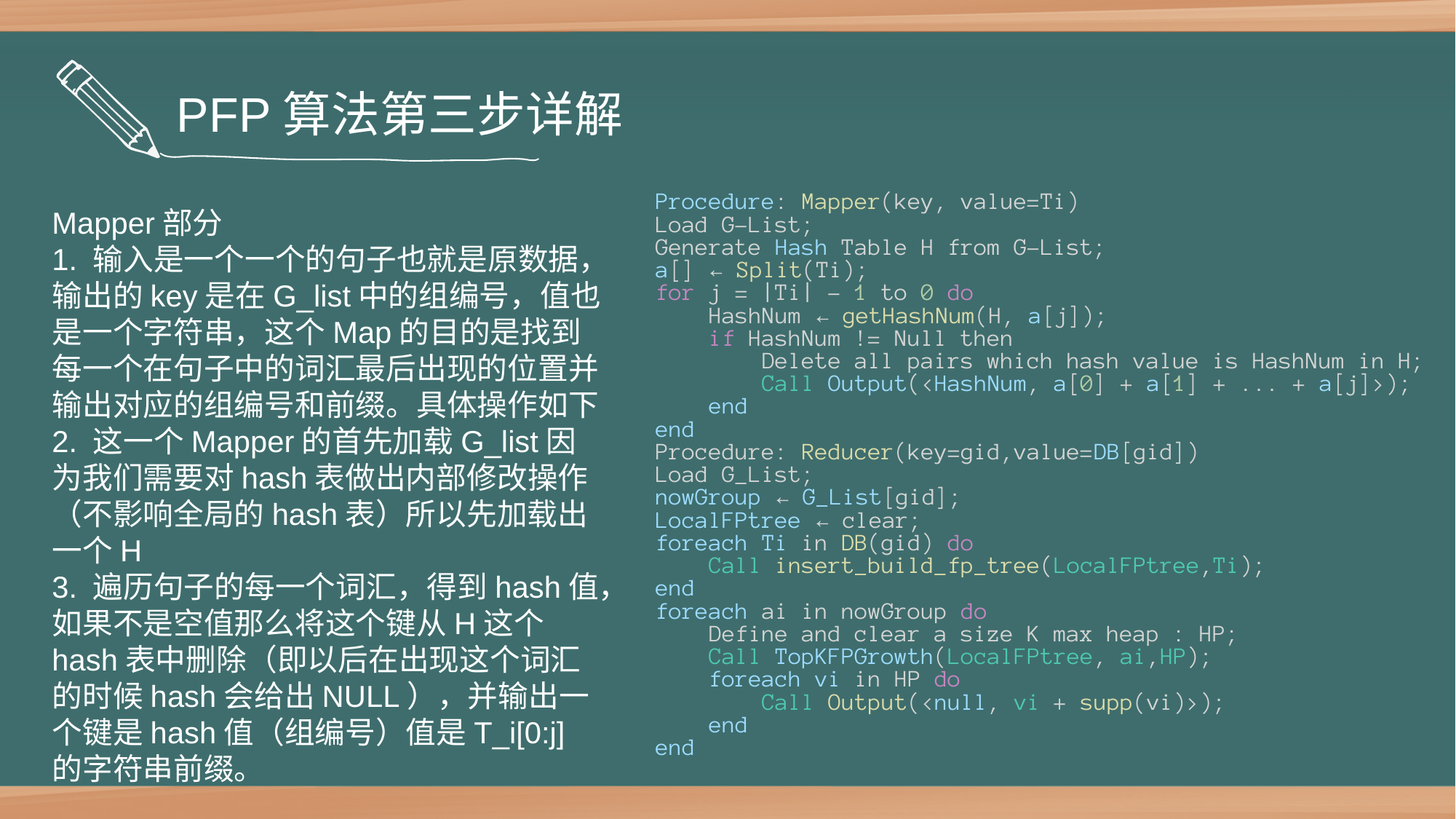

PFP算法第三步详解

Procedure: Mapper(key, value=Ti)
Load G-List;
Generate Hash Table H from G-List;
a[] ← Split(Ti);
for j = |Ti| − 1 to 0 do
    HashNum ← getHashNum(H, a[j]);
    if HashNum != Null then
        Delete all pairs which hash value is HashNum in H;
        Call Output(<HashNum, a[0] + a[1] + ... + a[j]>);
    end
end
Procedure: Reducer(key=gid,value=DB[gid])
Load G_List;
nowGroup ← G_List[gid];
LocalFPtree ← clear;
foreach Ti in DB(gid) do
    Call insert_build_fp_tree(LocalFPtree,Ti);
end
foreach ai in nowGroup do
    Define and clear a size K max heap : HP;
    Call TopKFPGrowth(LocalFPtree, ai,HP);
    foreach vi in HP do
        Call Output(<null, vi + supp(vi)>);
    end
end
Mapper部分
1. 输入是一个一个的句子也就是原数据，输出的key是在G_list中的组编号，值也是一个字符串，这个Map的目的是找到每一个在句子中的词汇最后出现的位置并输出对应的组编号和前缀。具体操作如下
2. 这一个Mapper的首先加载G_list因为我们需要对hash表做出内部修改操作（不影响全局的hash表）所以先加载出一个H
3. 遍历句子的每一个词汇，得到hash值，如果不是空值那么将这个键从H这个hash表中删除（即以后在出现这个词汇的时候hash会给出NULL），并输出一个键是hash值（组编号）值是T_i[0:j]的字符串前缀。